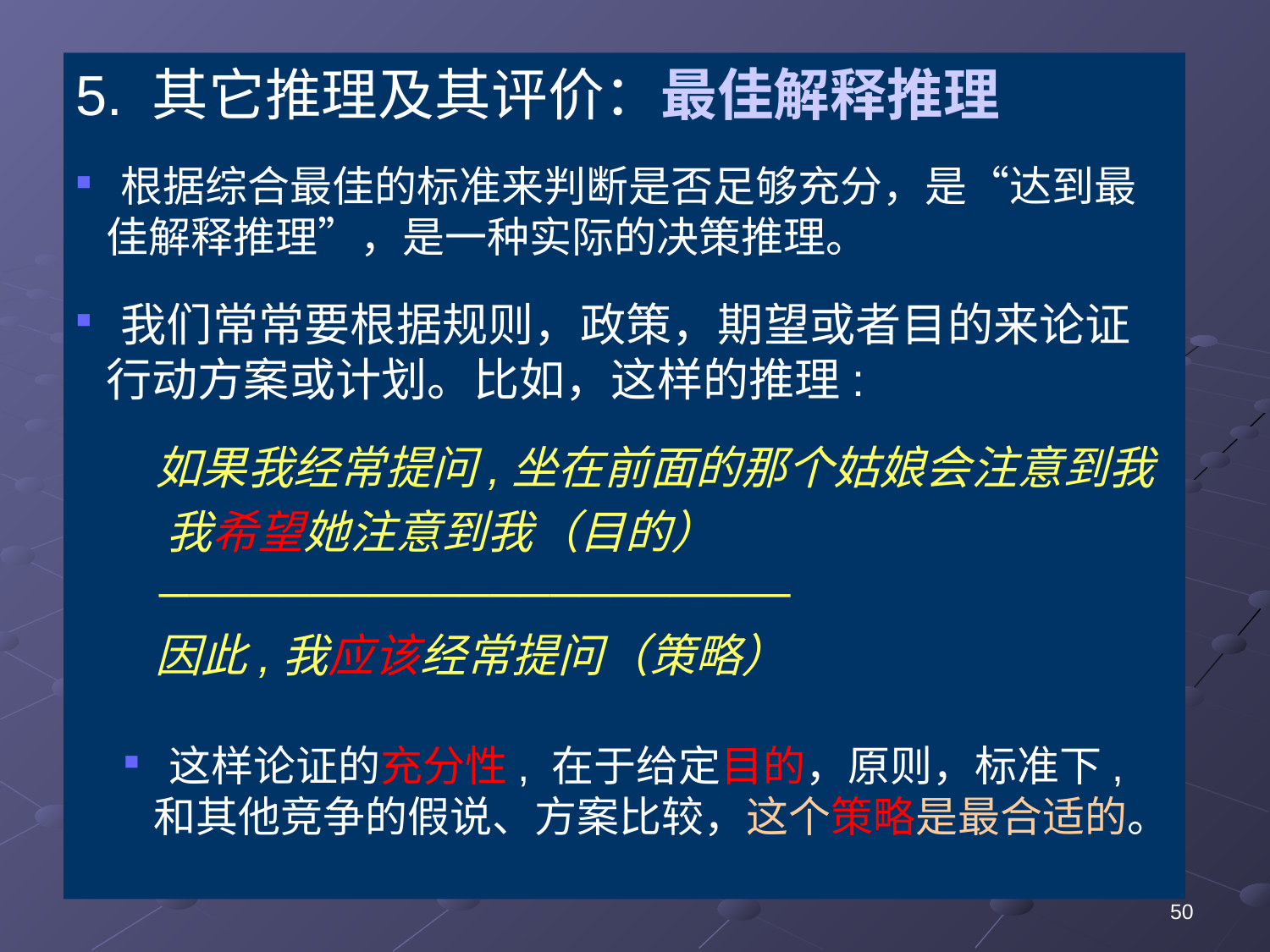

5. 其它推理及其评价：最佳解释推理

 根据综合最佳的标准来判断是否足够充分，是“达到最佳解释推理”，是一种实际的决策推理。

 我们常常要根据规则，政策，期望或者目的来论证行动方案或计划。比如，这样的推理:

　如果我经常提问,坐在前面的那个姑娘会注意到我
　我希望她注意到我（目的）
   ─────────────────────
  因此,我应该经常提问（策略）

 这样论证的充分性, 在于给定目的，原则，标准下, 和其他竞争的假说、方案比较，这个策略是最合适的。
50